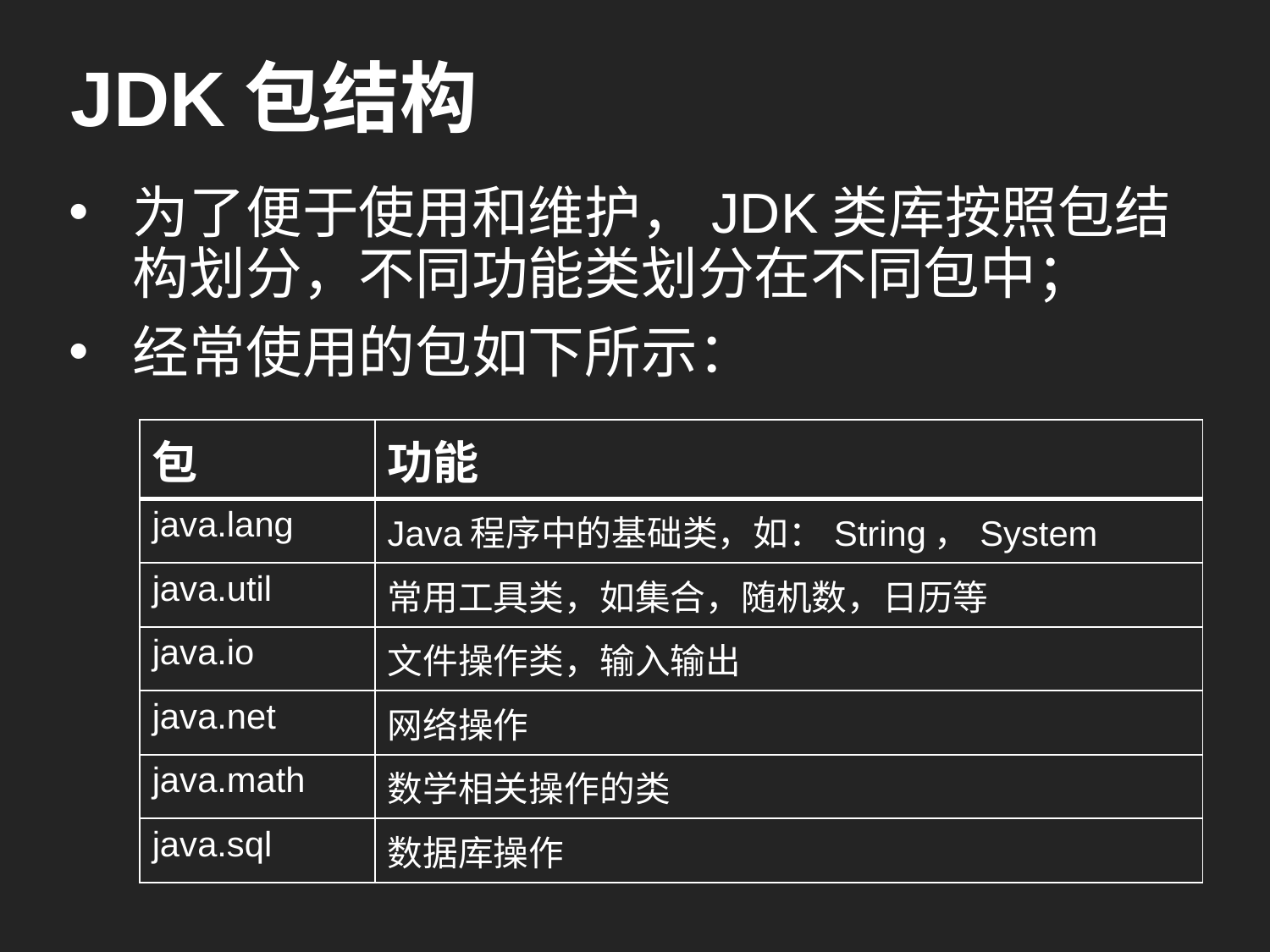

# JDK包结构
为了便于使用和维护，JDK类库按照包结构划分，不同功能类划分在不同包中；
经常使用的包如下所示：
| 包 | 功能 |
| --- | --- |
| java.lang | Java程序中的基础类，如：String，System |
| java.util | 常用工具类，如集合，随机数，日历等 |
| java.io | 文件操作类，输入输出 |
| java.net | 网络操作 |
| java.math | 数学相关操作的类 |
| java.sql | 数据库操作 |